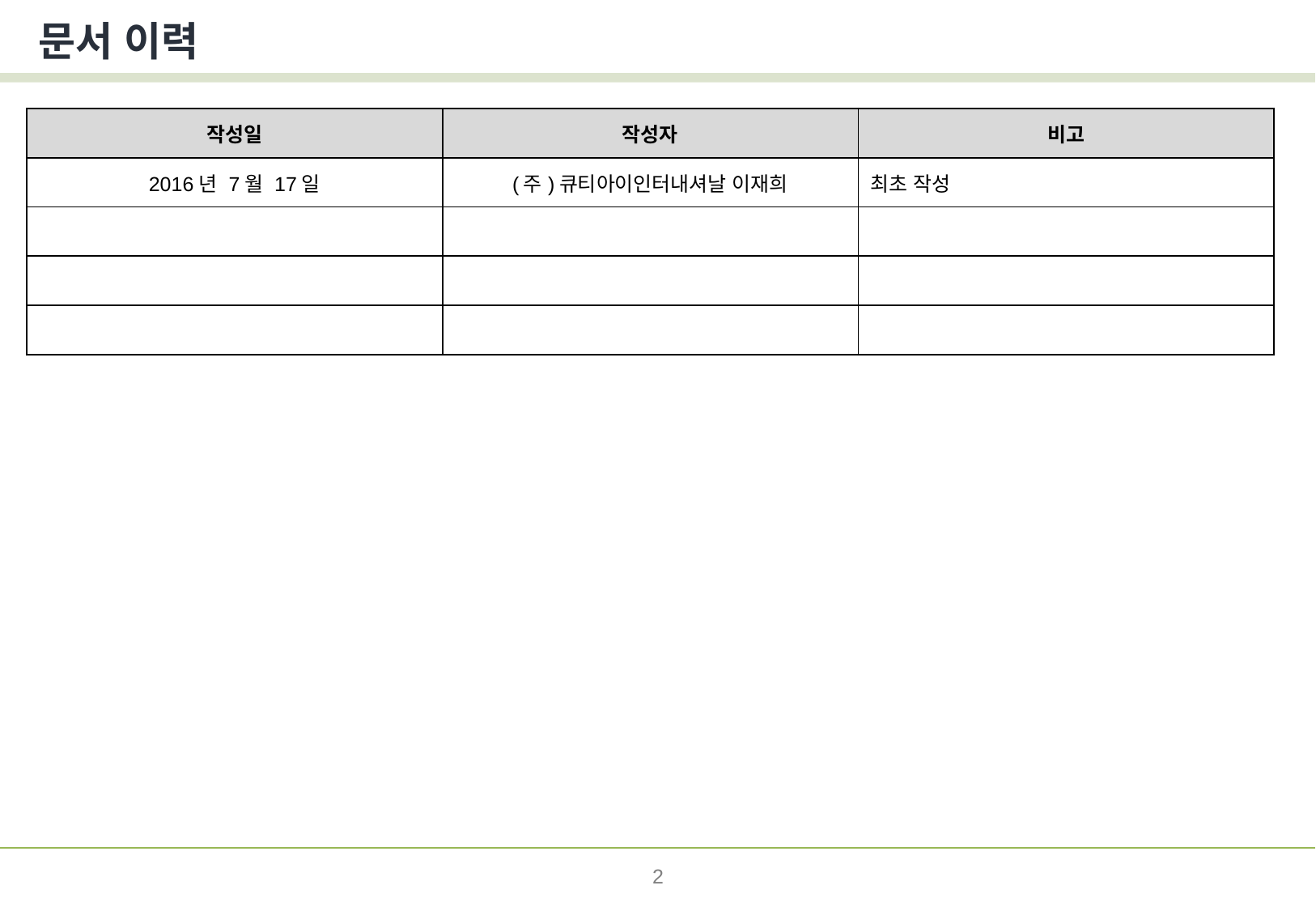

# 문서 이력
| 작성일 | 작성자 | 비고 |
| --- | --- | --- |
| 2016년 7월 17일 | (주)큐티아이인터내셔날 이재희 | 최초 작성 |
|  |  |  |
|  |  |  |
|  |  |  |
2